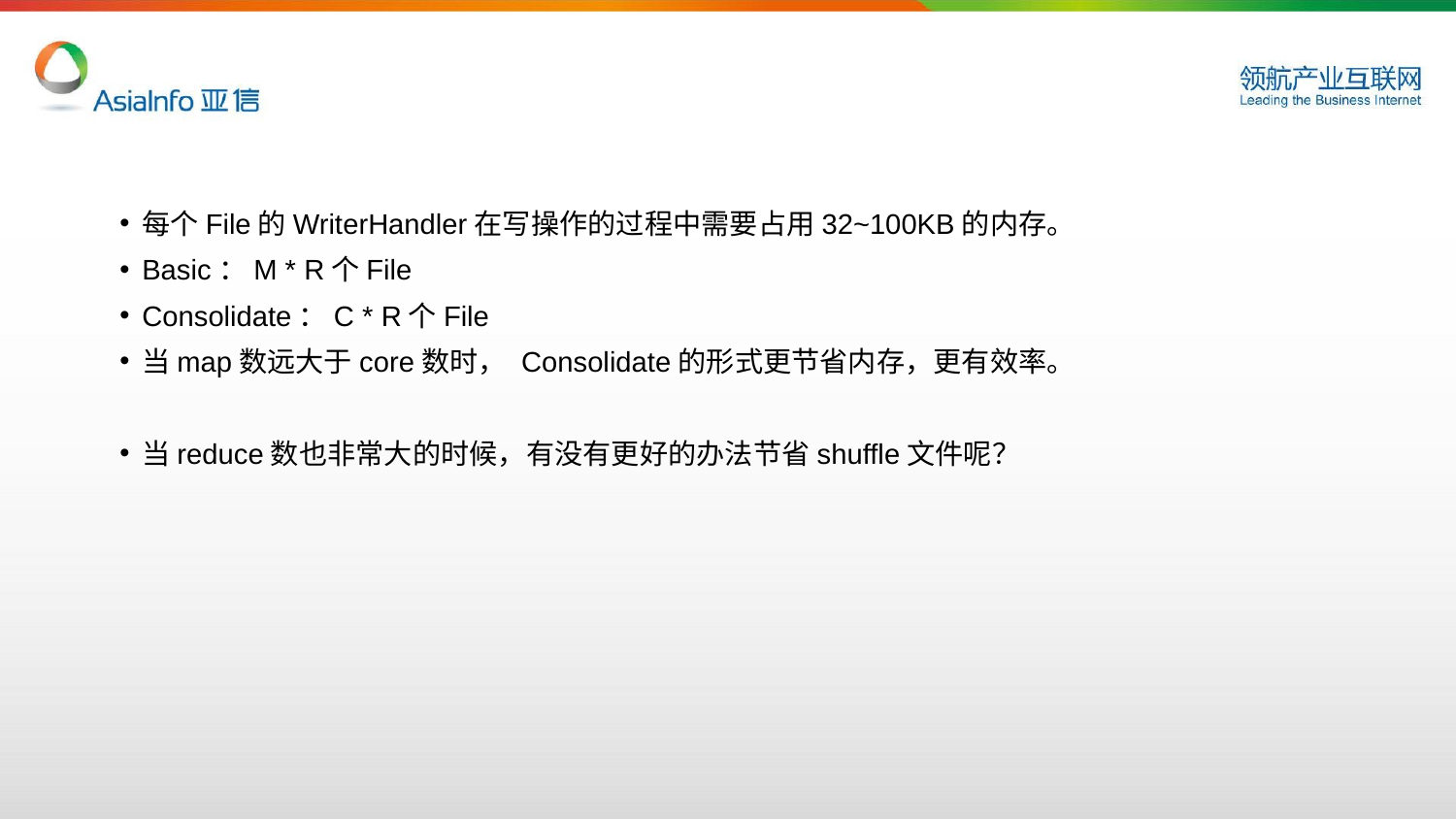

#
每个File的WriterHandler在写操作的过程中需要占用32~100KB的内存。
Basic：M * R个File
Consolidate：C * R个File
当map数远大于core数时， Consolidate的形式更节省内存，更有效率。

当reduce数也非常大的时候，有没有更好的办法节省shuffle文件呢？